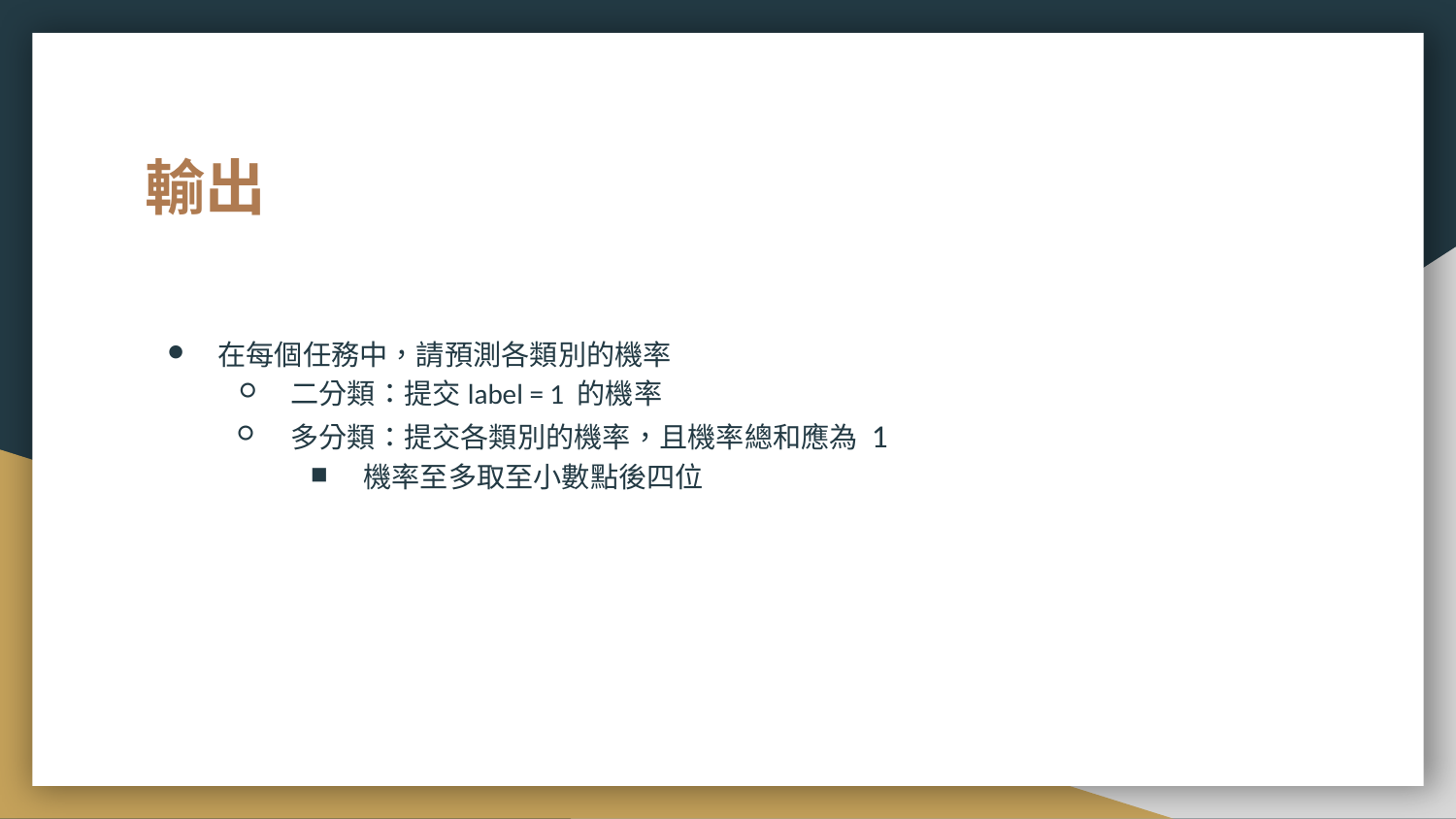

# 輸出
在每個任務中，請預測各類別的機率
二分類：提交label = 1 的機率
多分類：提交各類別的機率，且機率總和應為 1
機率至多取至小數點後四位